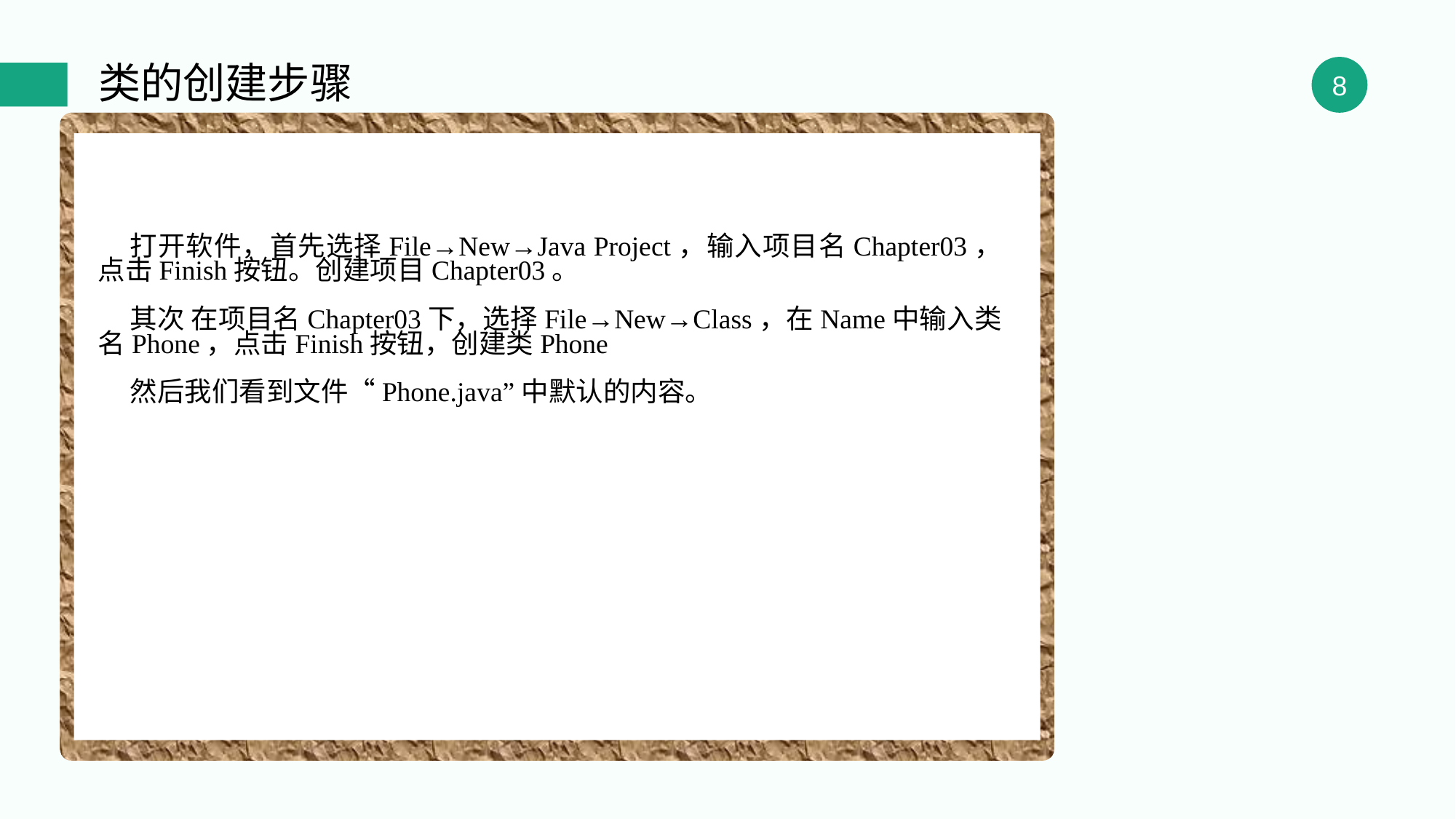

类的创建步骤

打开软件，首先选择File→New→Java Project，输入项目名Chapter03，点击Finish按钮。创建项目Chapter03。

其次 在项目名Chapter03下，选择File→New→Class，在Name中输入类名Phone，点击Finish按钮，创建类Phone

然后我们看到文件“Phone.java”中默认的内容。